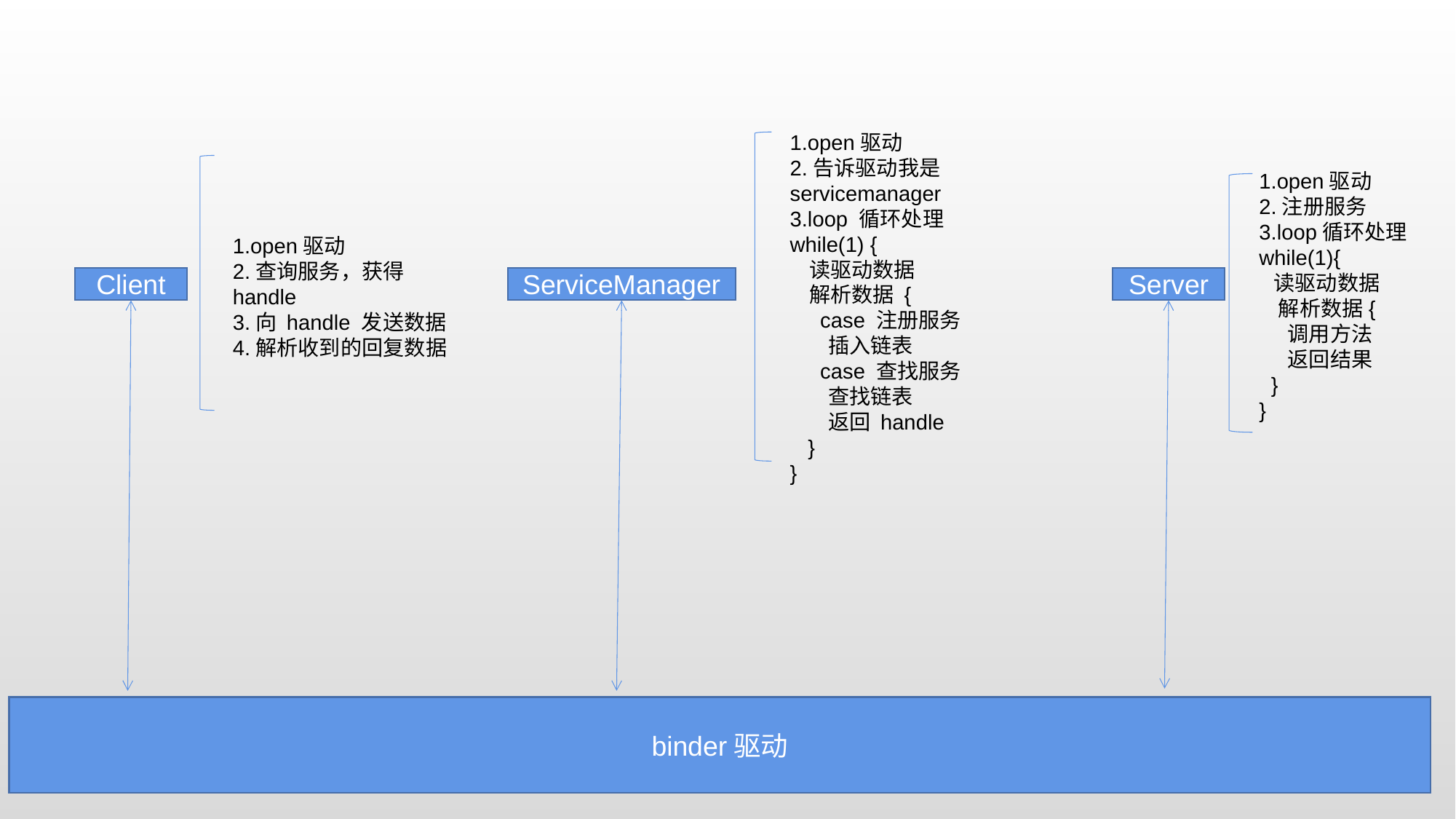

1.open驱动
2.告诉驱动我是servicemanager
3.loop 循环处理
while(1) {
   读驱动数据
   解析数据 {
     case 注册服务
       插入链表
     case 查找服务
       查找链表
       返回 handle
   }
}

1.open驱动
2.注册服务
3.loop循环处理
while(1){
  读驱动数据
   解析数据{
     调用方法
     返回结果
  }
}

1.open驱动
2.查询服务，获得handle
3.向 handle 发送数据
4.解析收到的回复数据
Client
ServiceManager
Server
binder驱动